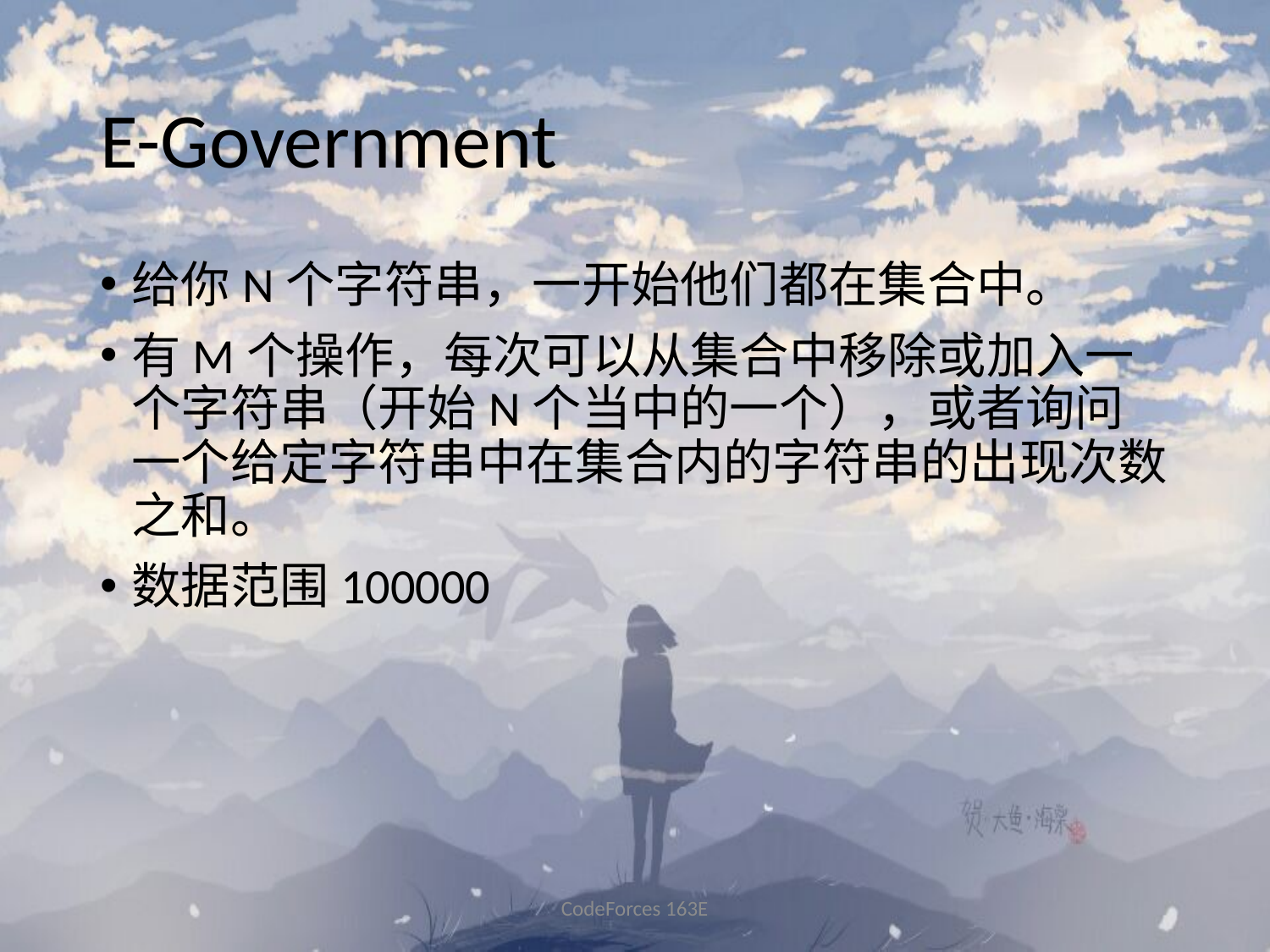

# E-Government
给你N个字符串，一开始他们都在集合中。
有M个操作，每次可以从集合中移除或加入一个字符串（开始N个当中的一个），或者询问一个给定字符串中在集合内的字符串的出现次数之和。
数据范围100000
CodeForces 163E